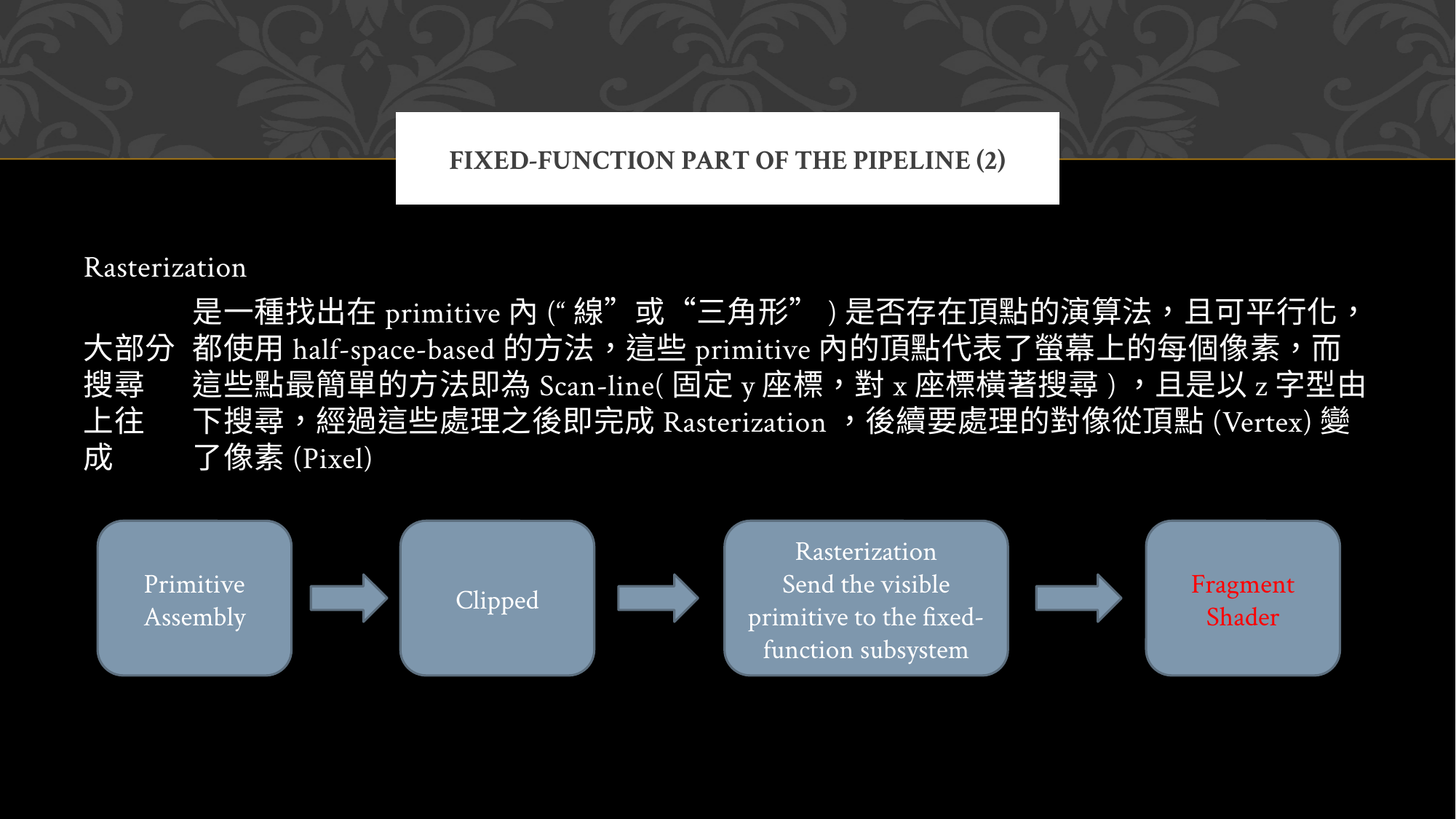

# Fixed-function part of the pipeline (2)
Rasterization
	是一種找出在primitive內(“線”或“三角形”)是否存在頂點的演算法，且可平行化，大部分	都使用half-space-based的方法，這些primitive內的頂點代表了螢幕上的每個像素，而搜尋	這些點最簡單的方法即為Scan-line(固定y座標，對x座標橫著搜尋)，且是以z字型由上往	下搜尋，經過這些處理之後即完成Rasterization，後續要處理的對像從頂點(Vertex)變成	了像素(Pixel)

Fragment Shader
Clipped
Rasterization
Send the visible primitive to the fixed-function subsystem
Primitive Assembly